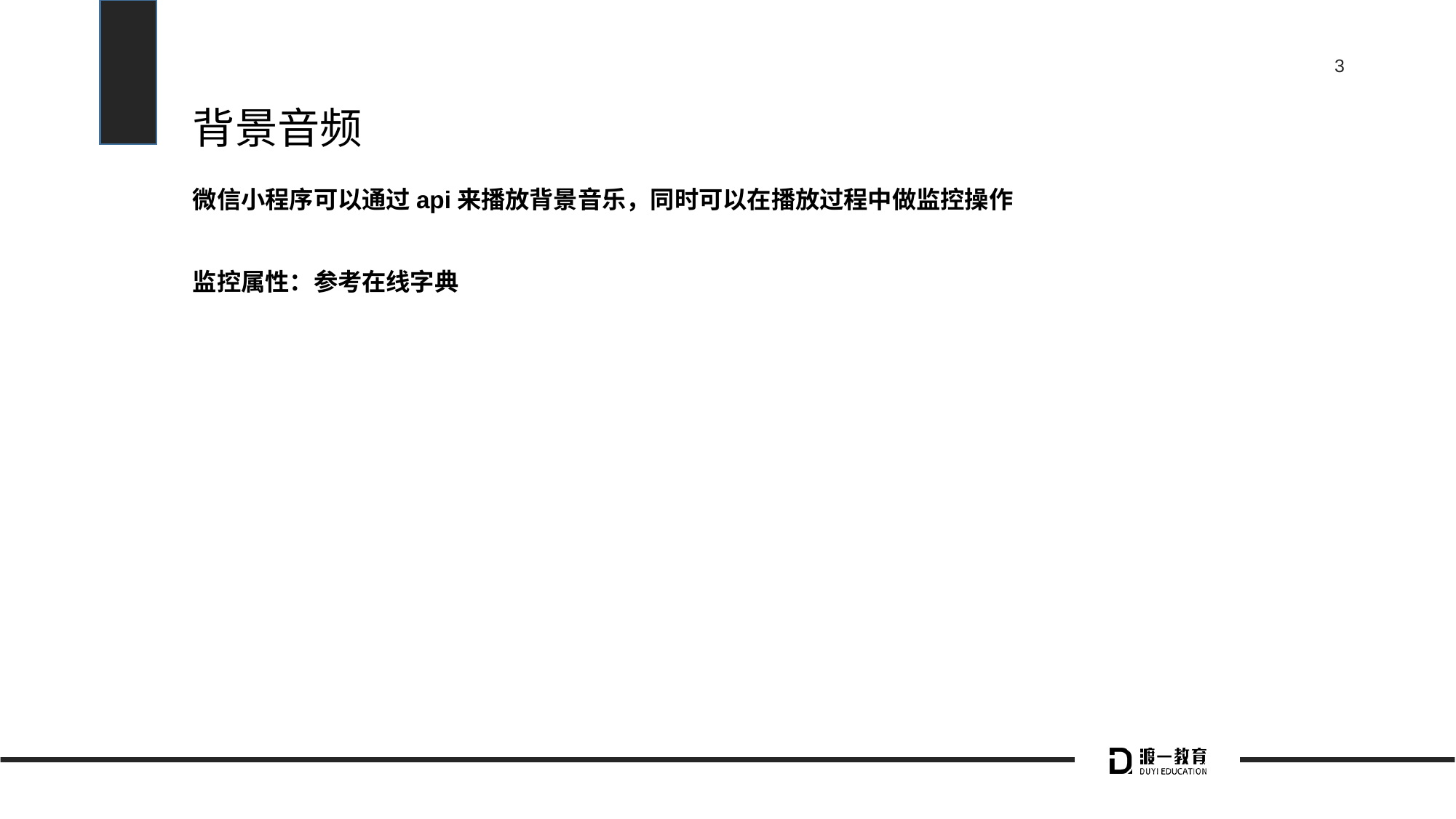

# 背景音频
微信小程序可以通过api来播放背景音乐，同时可以在播放过程中做监控操作

监控属性：参考在线字典